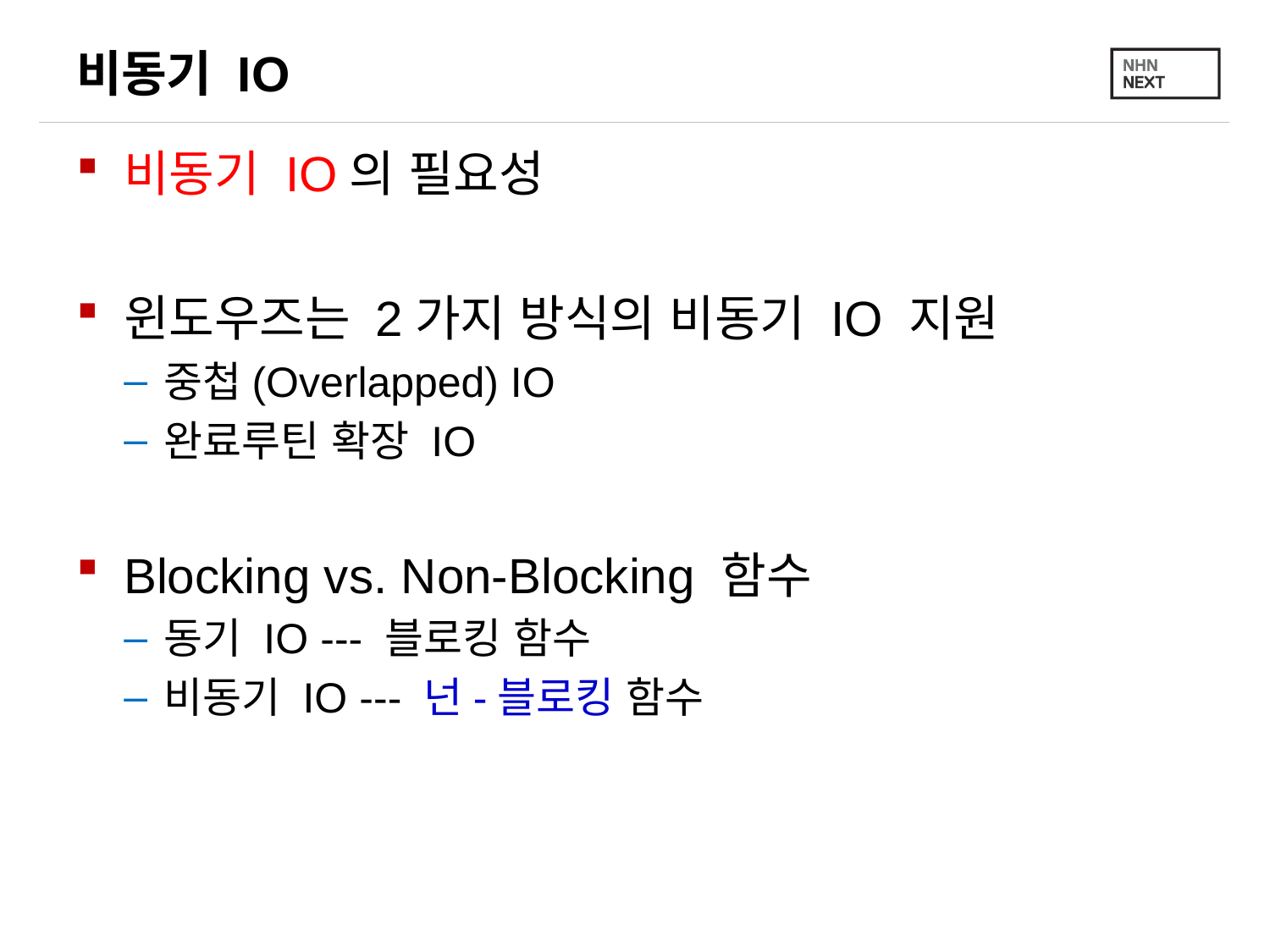

# 비동기 IO
비동기 IO의 필요성

윈도우즈는 2가지 방식의 비동기 IO 지원
중첩(Overlapped) IO
완료루틴 확장 IO

Blocking vs. Non-Blocking 함수
동기 IO --- 블로킹 함수
비동기 IO --- 넌-블로킹 함수